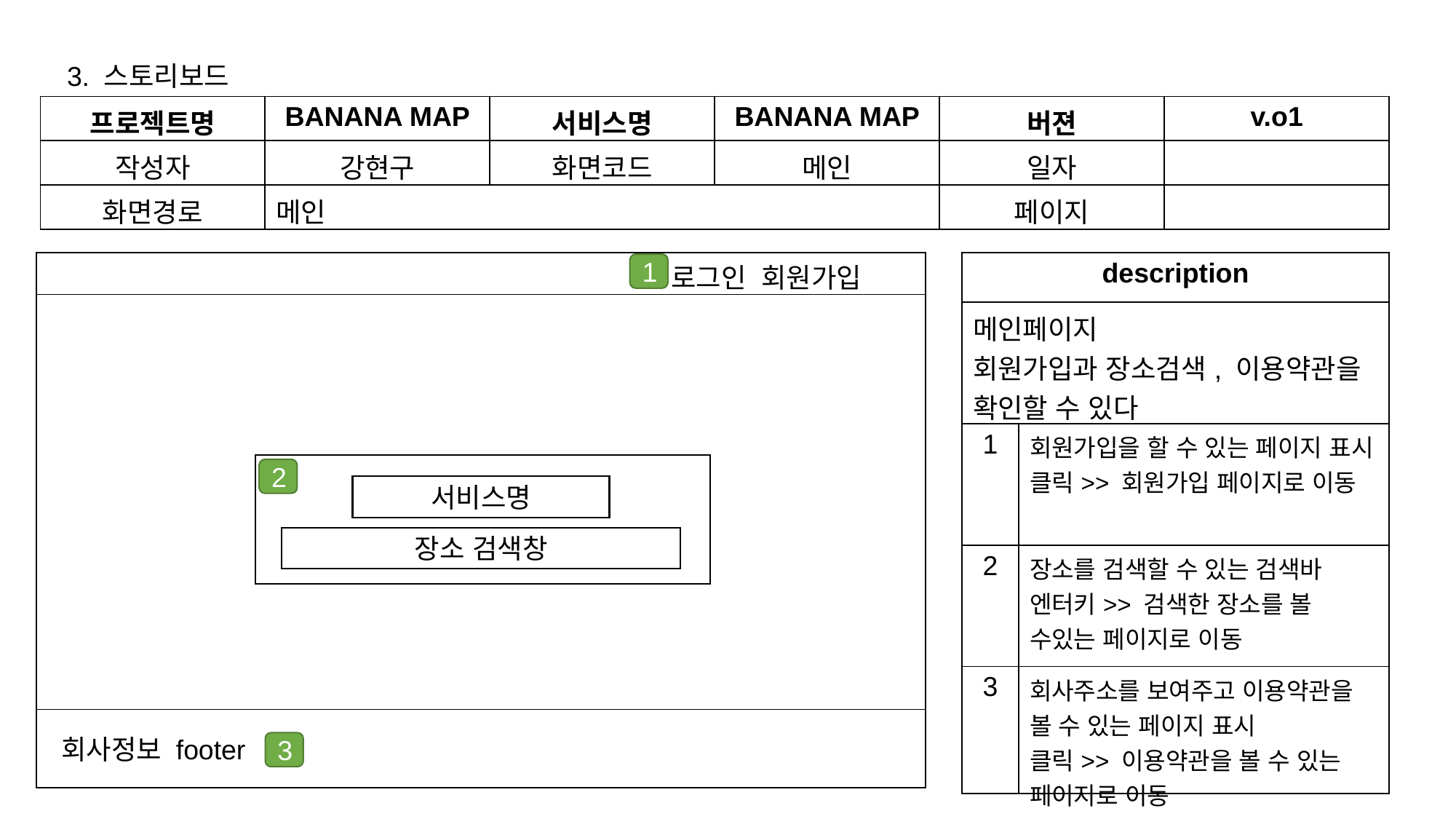

3. 스토리보드
| 프로젝트명 | BANANA MAP | 서비스명 | BANANA MAP | 버젼 | v.o1 |
| --- | --- | --- | --- | --- | --- |
| 작성자 | 강현구 | 화면코드 | 메인 | 일자 |  |
| 화면경로 | 메인 |  |  | 페이지 |  |
| description |  |
| --- | --- |
| 메인페이지 회원가입과 장소검색, 이용약관을 확인할 수 있다 |  |
| 1 | 회원가입을 할 수 있는 페이지 표시 클릭>> 회원가입 페이지로 이동 |
| 2 | 장소를 검색할 수 있는 검색바 엔터키>> 검색한 장소를 볼 수있는 페이지로 이동 |
| 3 | 회사주소를 보여주고 이용약관을 볼 수 있는 페이지 표시 클릭>> 이용약관을 볼 수 있는 페이지로 이동 |

로그인  회원가입

서비스명
장소 검색창
회사정보 footer
1
2
3